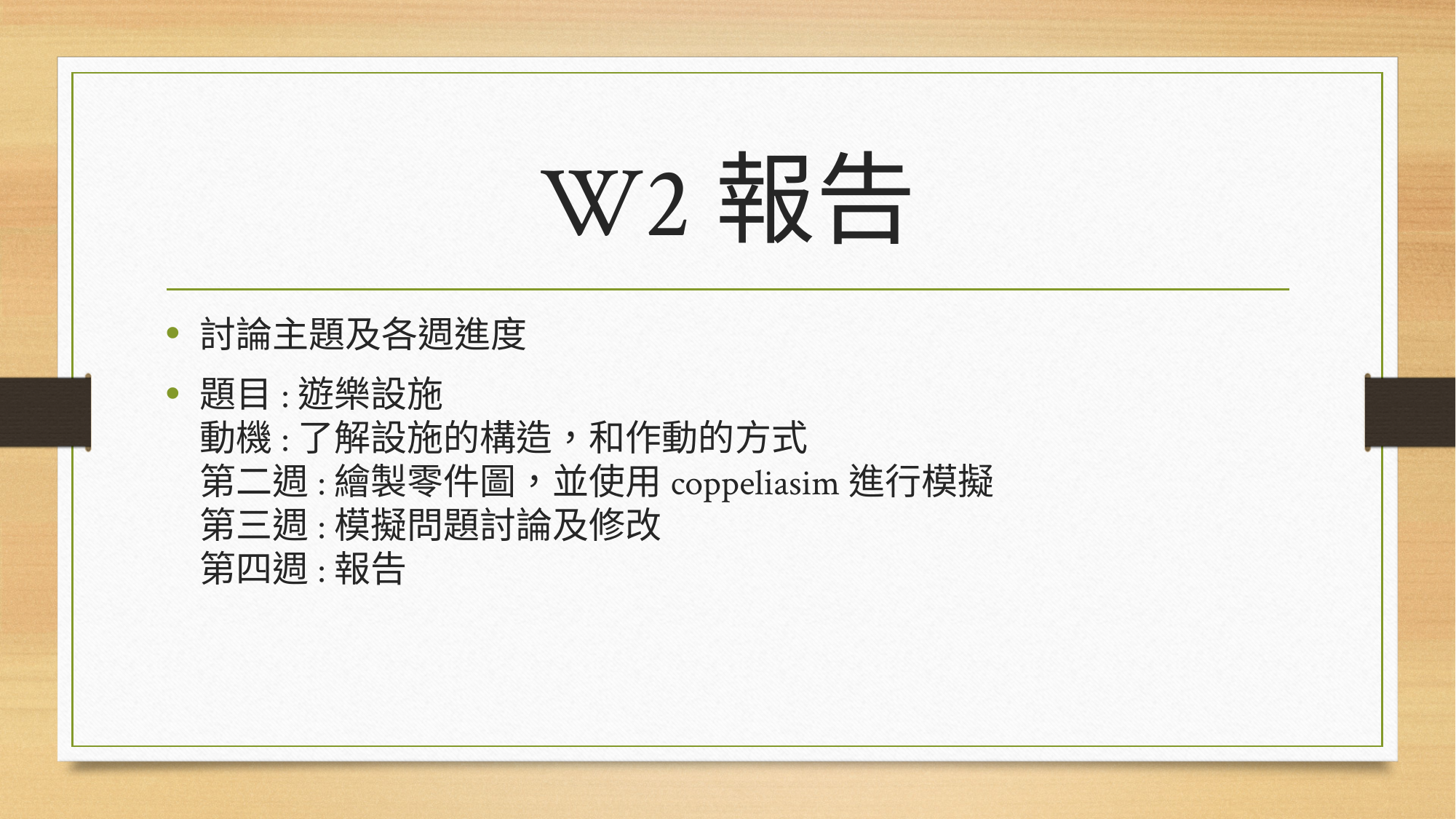

# W2報告
討論主題及各週進度
題目:遊樂設施
動機:了解設施的構造，和作動的方式
第二週:繪製零件圖，並使用coppeliasim進行模擬
第三週:模擬問題討論及修改
第四週:報告